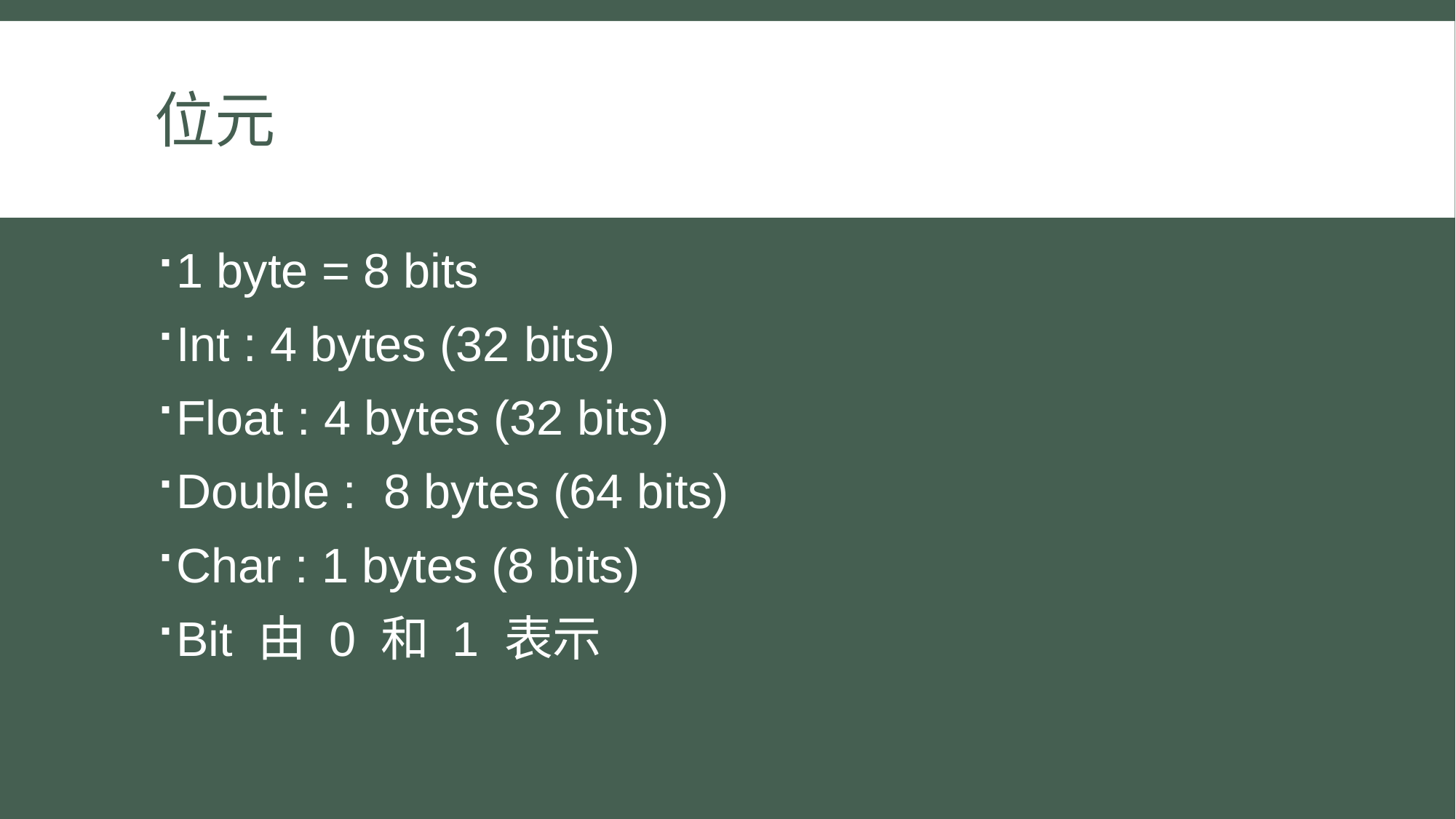

# 位元
1 byte = 8 bits
Int : 4 bytes (32 bits)
Float : 4 bytes (32 bits)
Double :  8 bytes (64 bits)
Char : 1 bytes (8 bits)
Bit 由 0 和 1 表示